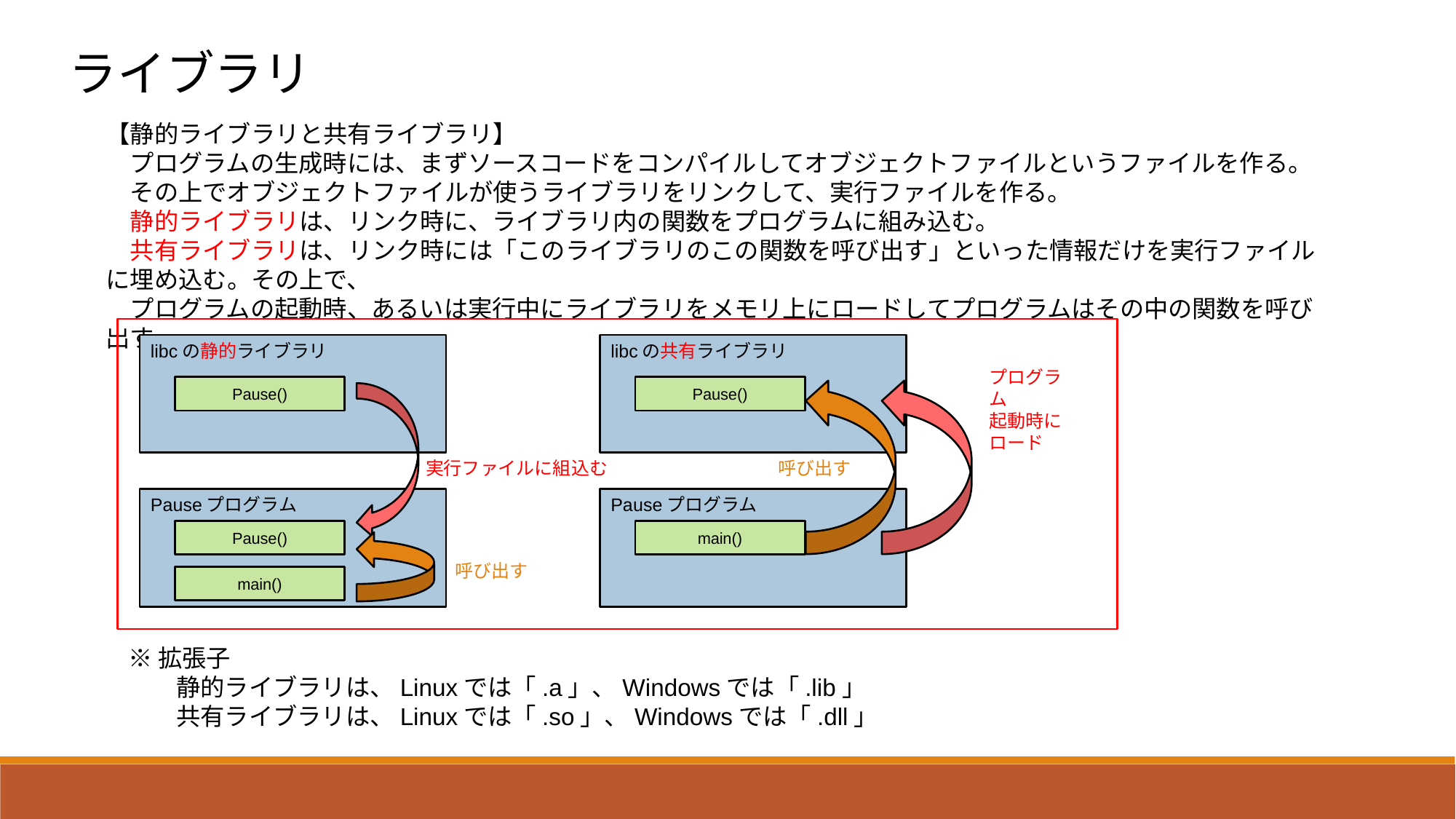

ライブラリ
【静的ライブラリと共有ライブラリ】
　プログラムの生成時には、まずソースコードをコンパイルしてオブジェクトファイルというファイルを作る。
　その上でオブジェクトファイルが使うライブラリをリンクして、実行ファイルを作る。
　静的ライブラリは、リンク時に、ライブラリ内の関数をプログラムに組み込む。
　共有ライブラリは、リンク時には「このライブラリのこの関数を呼び出す」といった情報だけを実行ファイルに埋め込む。その上で、
　プログラムの起動時、あるいは実行中にライブラリをメモリ上にロードしてプログラムはその中の関数を呼び出す。

libcの静的ライブラリ

libcの共有ライブラリ

プログラム
起動時に
ロード
Pause()
Pause()

実行ファイルに組込む
呼び出す
Pauseプログラム

Pauseプログラム

Pause()
main()

呼び出す
main()
※拡張子
　　静的ライブラリは、Linuxでは「.a」、Windowsでは「.lib」
　　共有ライブラリは、Linuxでは「.so」、Windowsでは「.dll」